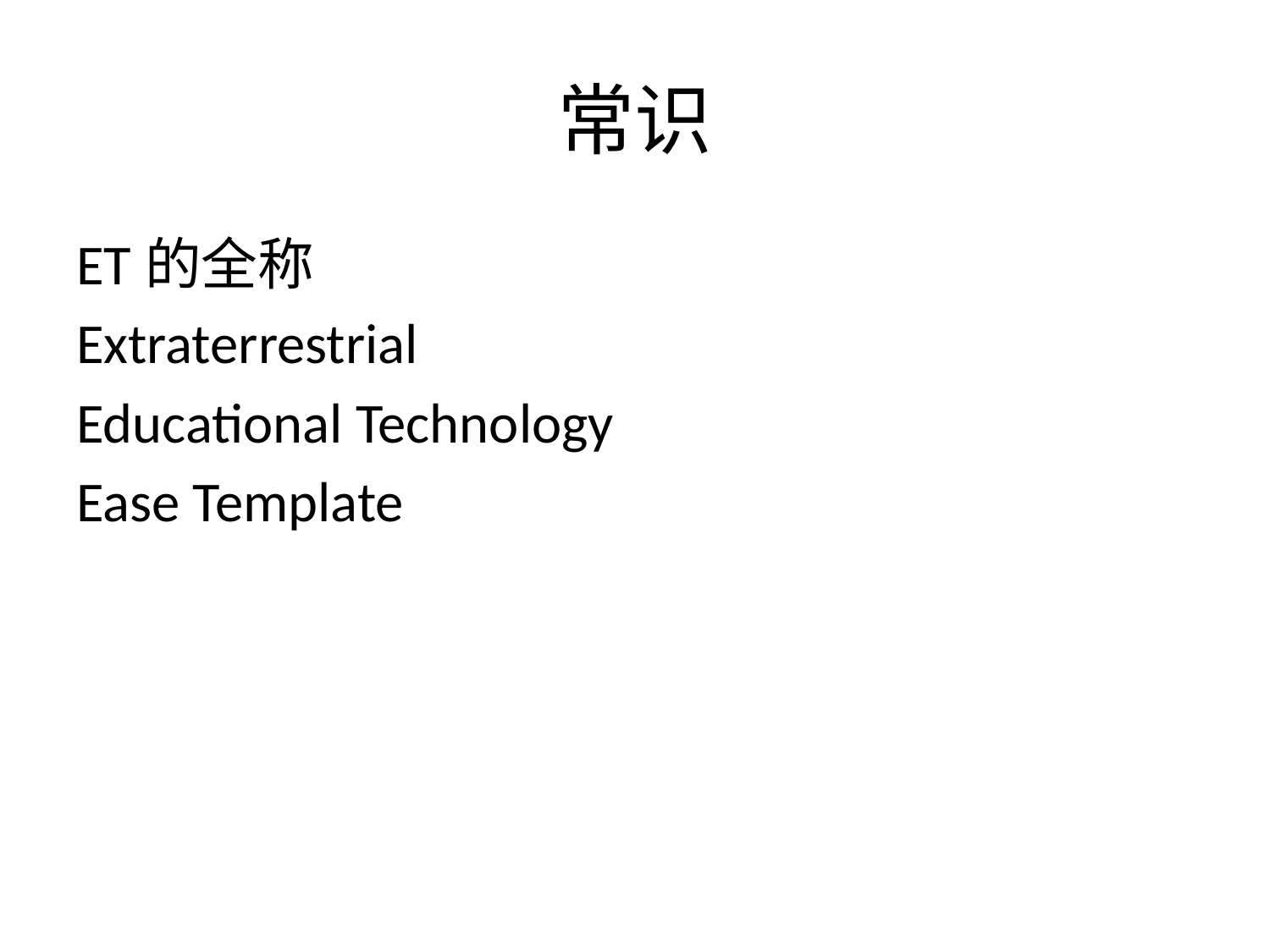

# 常识
ET的全称
Extraterrestrial
Educational Technology
Ease Template